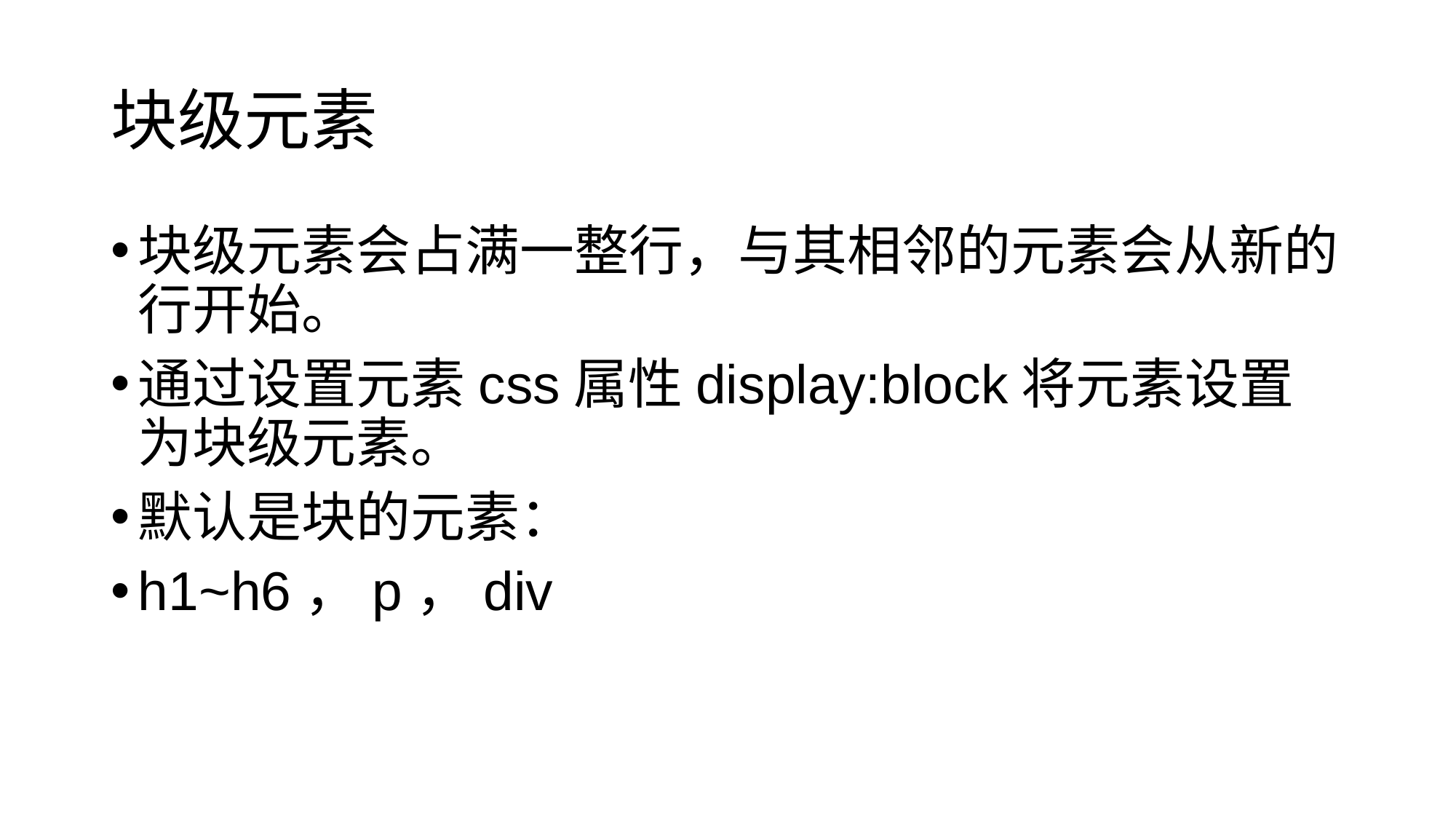

# 块级元素
块级元素会占满一整行，与其相邻的元素会从新的行开始。
通过设置元素css属性display:block将元素设置为块级元素。
默认是块的元素：
h1~h6，p，div